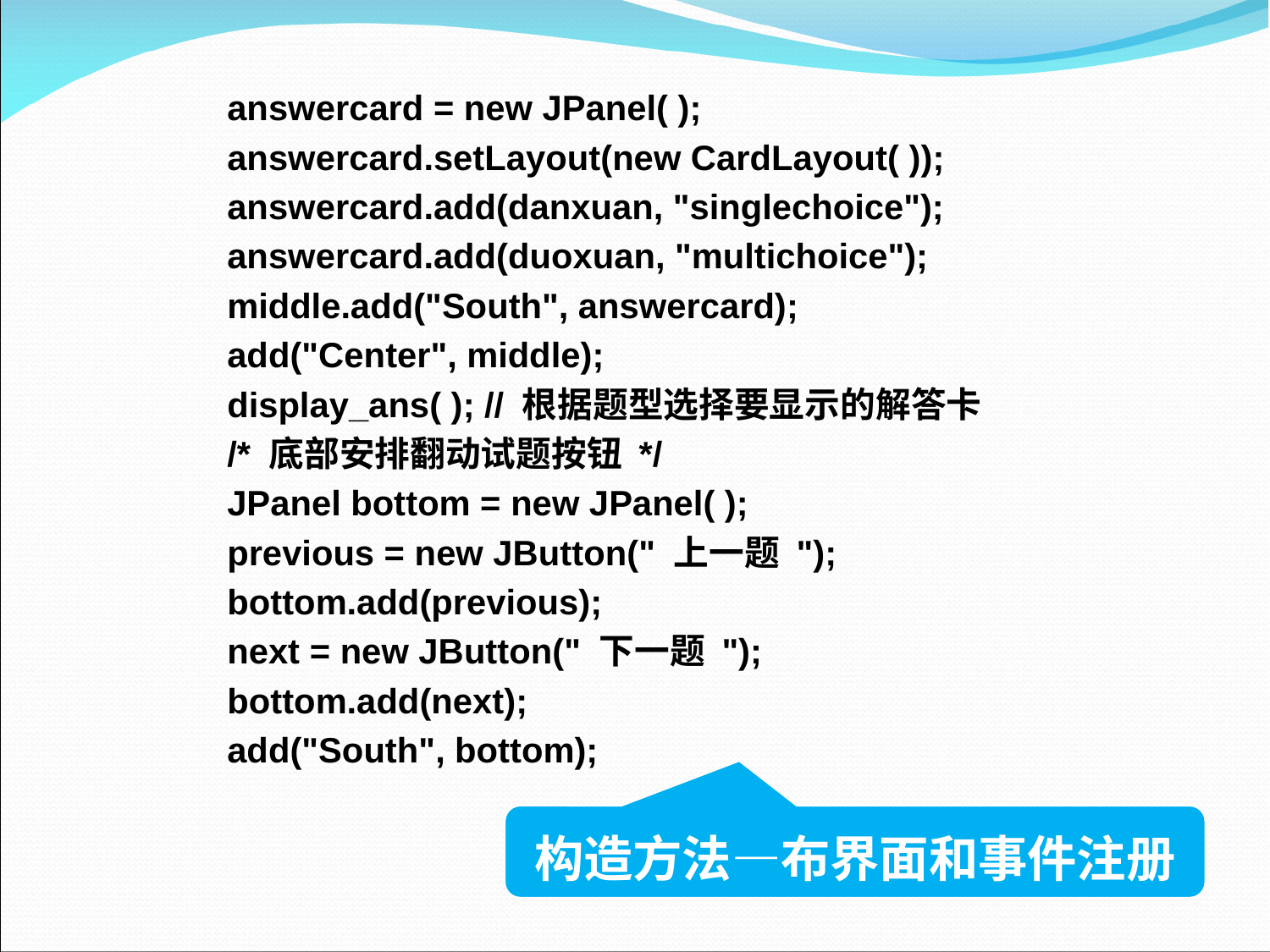

answercard = new JPanel( );
  		answercard.setLayout(new CardLayout( ));
  		answercard.add(danxuan, "singlechoice");
  		answercard.add(duoxuan, "multichoice");
  		middle.add("South", answercard);
  		add("Center", middle);
  		display_ans( ); // 根据题型选择要显示的解答卡
  		/* 底部安排翻动试题按钮 */
  		JPanel bottom = new JPanel( );
  		previous = new JButton(" 上一题 ");
  		bottom.add(previous);
  		next = new JButton(" 下一题 ");
  		bottom.add(next);
  		add("South", bottom);

构造方法—布界面和事件注册